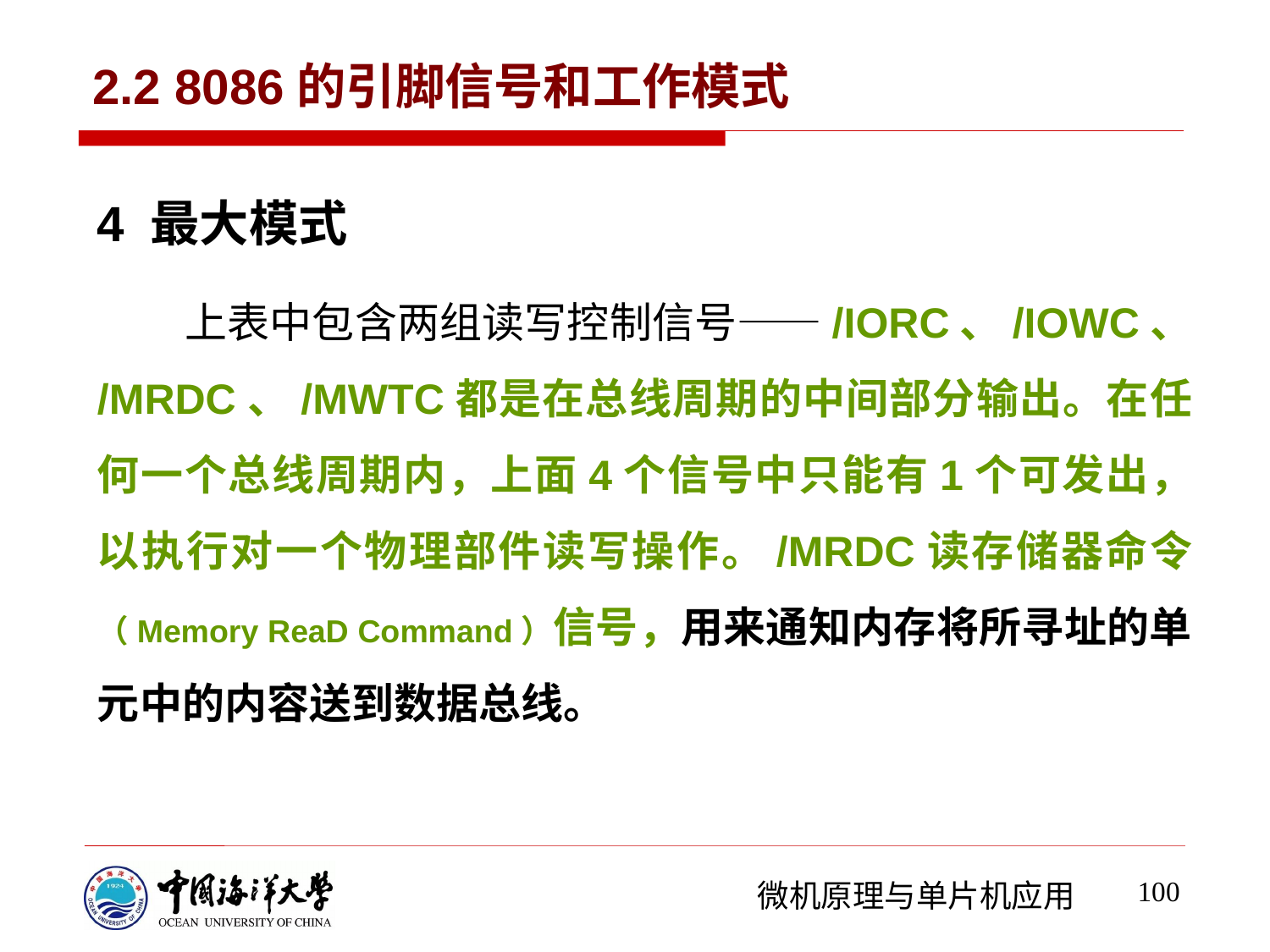

# 2.2 8086的引脚信号和工作模式
4 最大模式
        上表中包含两组读写控制信号——/IORC、/IOWC、 /MRDC、/MWTC都是在总线周期的中间部分输出。在任何一个总线周期内，上面4个信号中只能有1个可发出，以执行对一个物理部件读写操作。/MRDC读存储器命令（Memory ReaD Command）信号，用来通知内存将所寻址的单元中的内容送到数据总线。

100